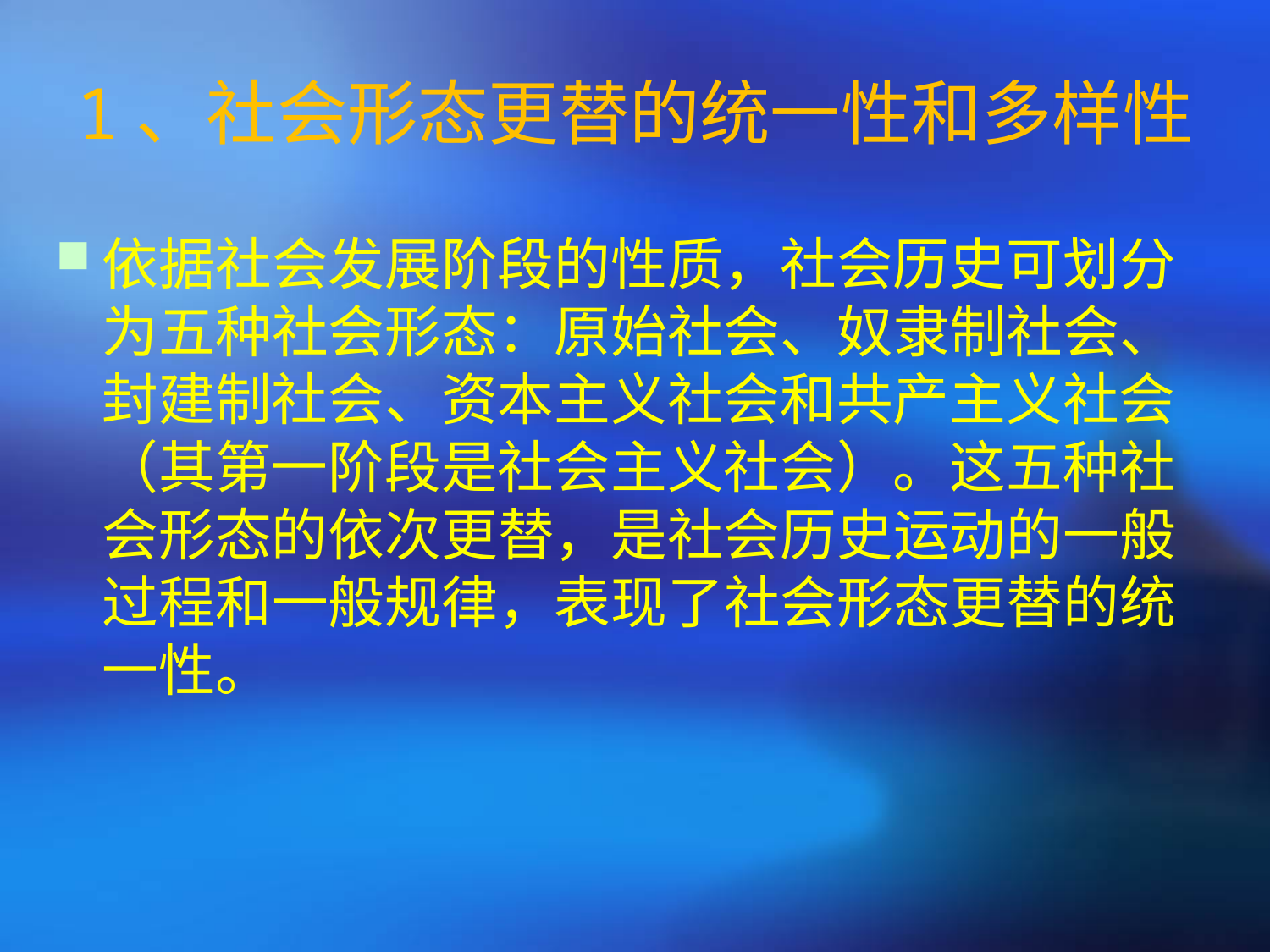

# 1、社会形态更替的统一性和多样性
依据社会发展阶段的性质，社会历史可划分为五种社会形态：原始社会、奴隶制社会、封建制社会、资本主义社会和共产主义社会（其第一阶段是社会主义社会）。这五种社会形态的依次更替，是社会历史运动的一般过程和一般规律，表现了社会形态更替的统一性。